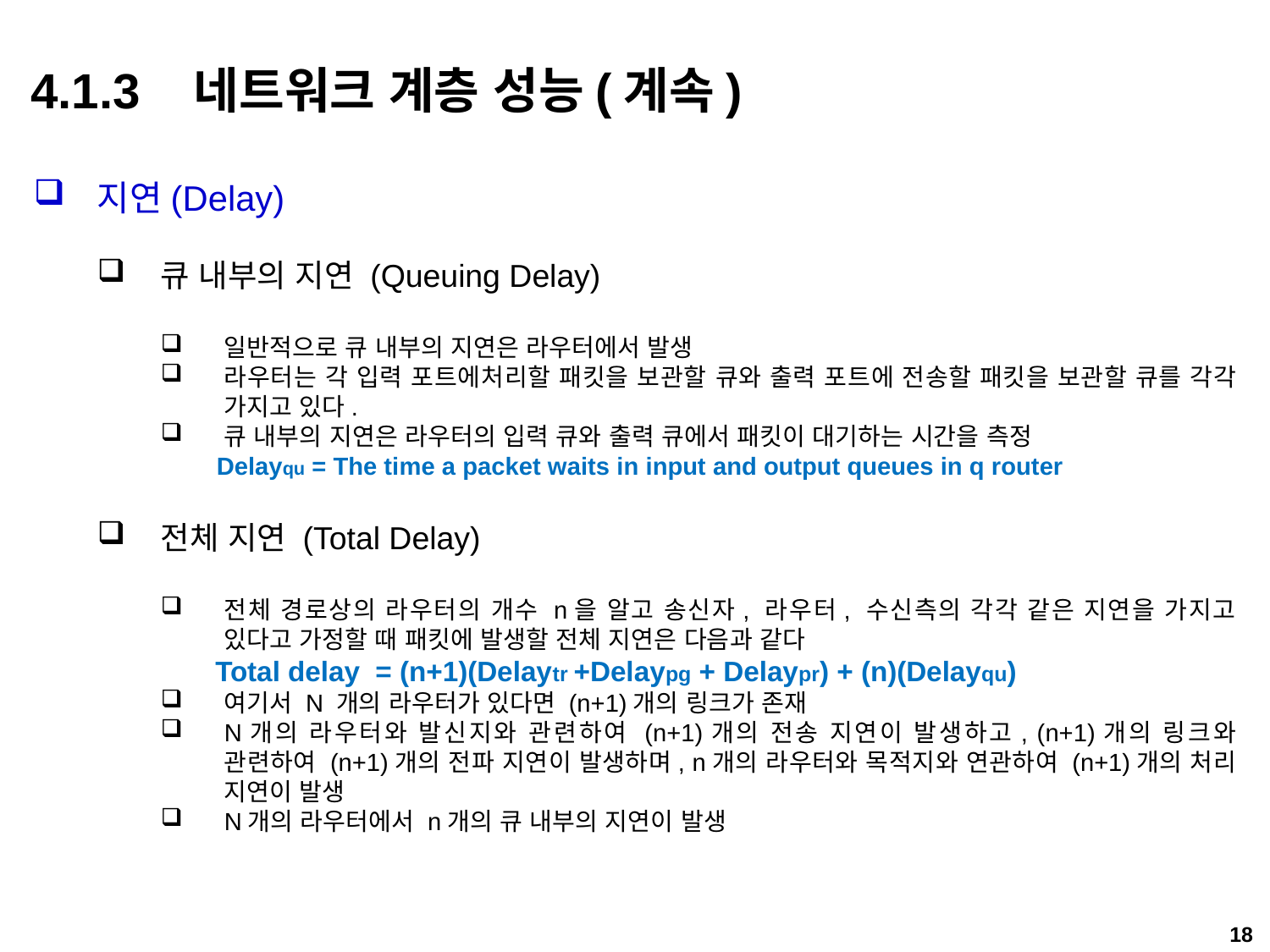

4.1.3   네트워크 계층 성능(계속)
지연(Delay)

큐 내부의 지연 (Queuing Delay)

일반적으로 큐 내부의 지연은 라우터에서 발생
라우터는 각 입력 포트에처리할 패킷을 보관할 큐와 출력 포트에 전송할 패킷을 보관할 큐를 각각 가지고 있다.
큐 내부의 지연은 라우터의 입력 큐와 출력 큐에서 패킷이 대기하는 시간을 측정
        Delayqu = The time a packet waits in input and output queues in q router

전체 지연 (Total Delay)

전체 경로상의 라우터의 개수 n을 알고 송신자, 라우터, 수신측의 각각 같은 지연을 가지고 있다고 가정할 때 패킷에 발생할 전체 지연은 다음과 같다
       Total delay  = (n+1)(Delaytr +Delaypg + Delaypr) + (n)(Delayqu)
여기서 N 개의 라우터가 있다면 (n+1)개의 링크가 존재
N개의 라우터와 발신지와 관련하여 (n+1)개의 전송 지연이 발생하고, (n+1)개의 링크와 관련하여 (n+1)개의 전파 지연이 발생하며, n개의 라우터와 목적지와 연관하여 (n+1)개의 처리 지연이 발생
N개의 라우터에서 n개의 큐 내부의 지연이 발생

18